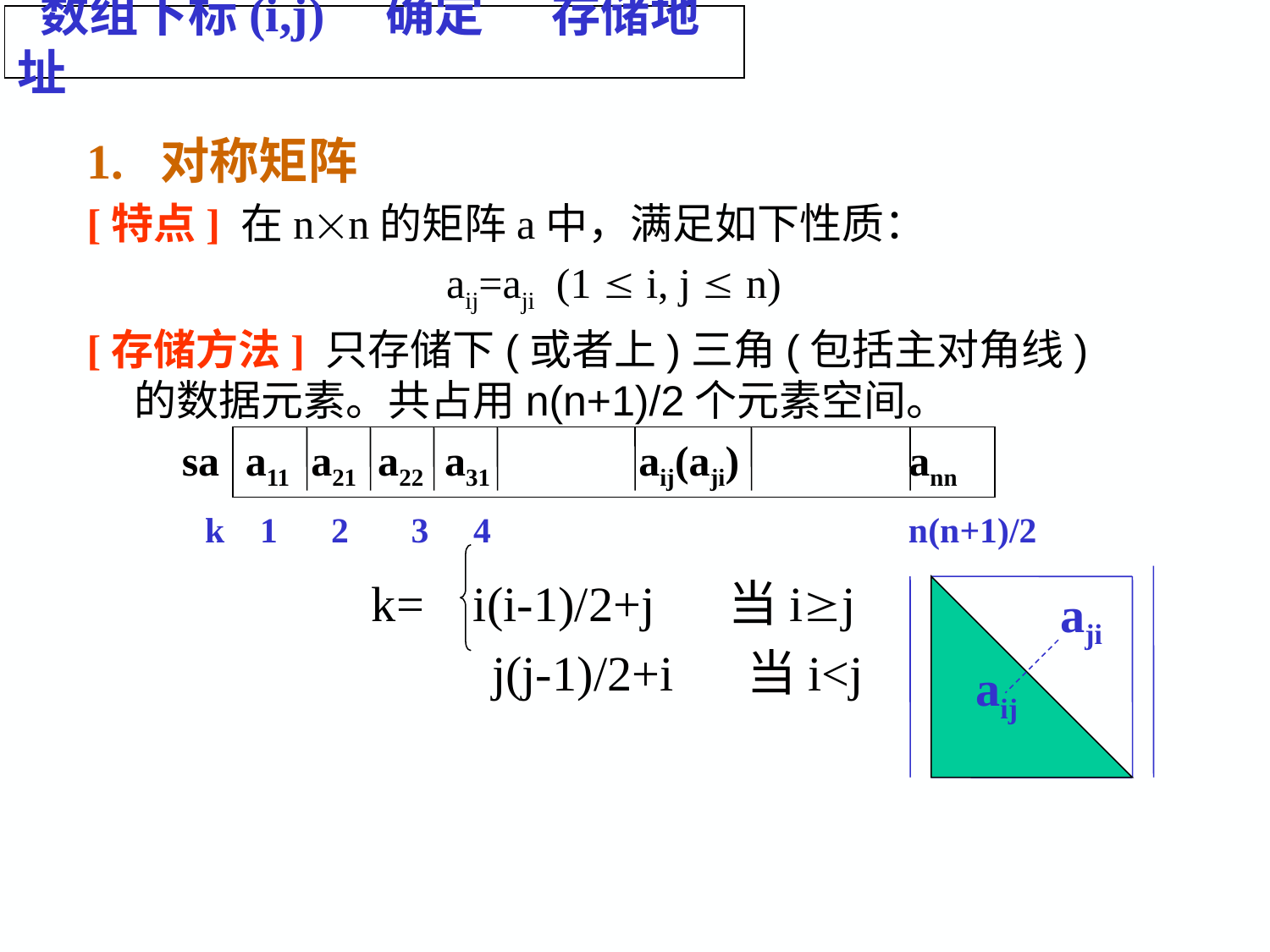

数组下标(i,j)    确定      存储地址
1.  对称矩阵
[特点] 在n×n的矩阵a中，满足如下性质：
aij=aji  (1 ≤ i, j ≤ n)
[存储方法] 只存储下(或者上)三角(包括主对角线)的数据元素。共占用n(n+1)/2个元素空间。

k=    i(i-1)/2+j     当i≥j
                                 j(j-1)/2+i     当i<j
sa
a11  a21  a22  a31              aij(aji)                ann

     k    1      2       3     4                                               n(n+1)/2

aji

aij